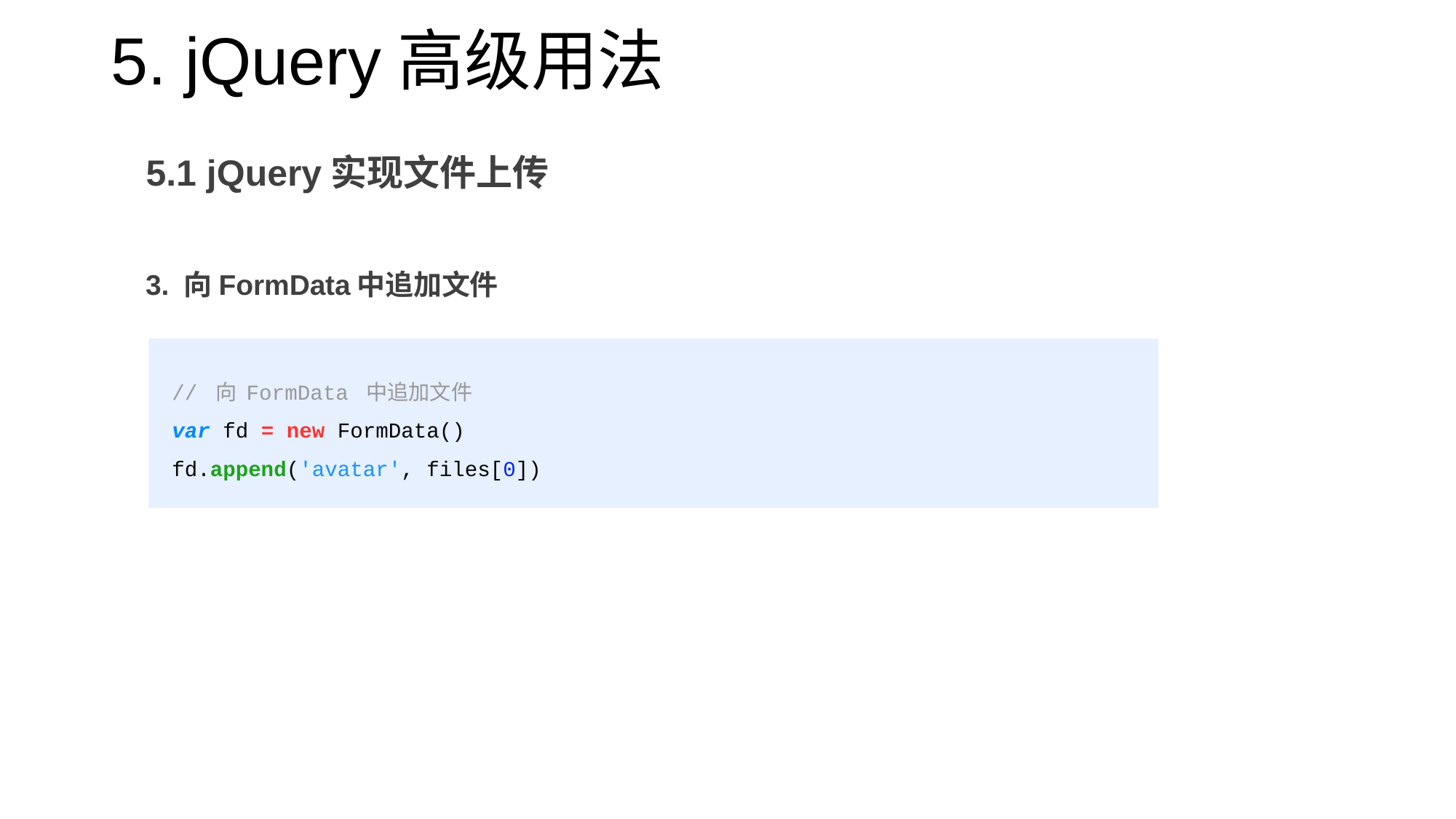

# 5. jQuery高级用法
5.1 jQuery实现文件上传
3. 向FormData中追加文件
 // 向 FormData 中追加文件
 var fd = new FormData()
 fd.append('avatar', files[0])